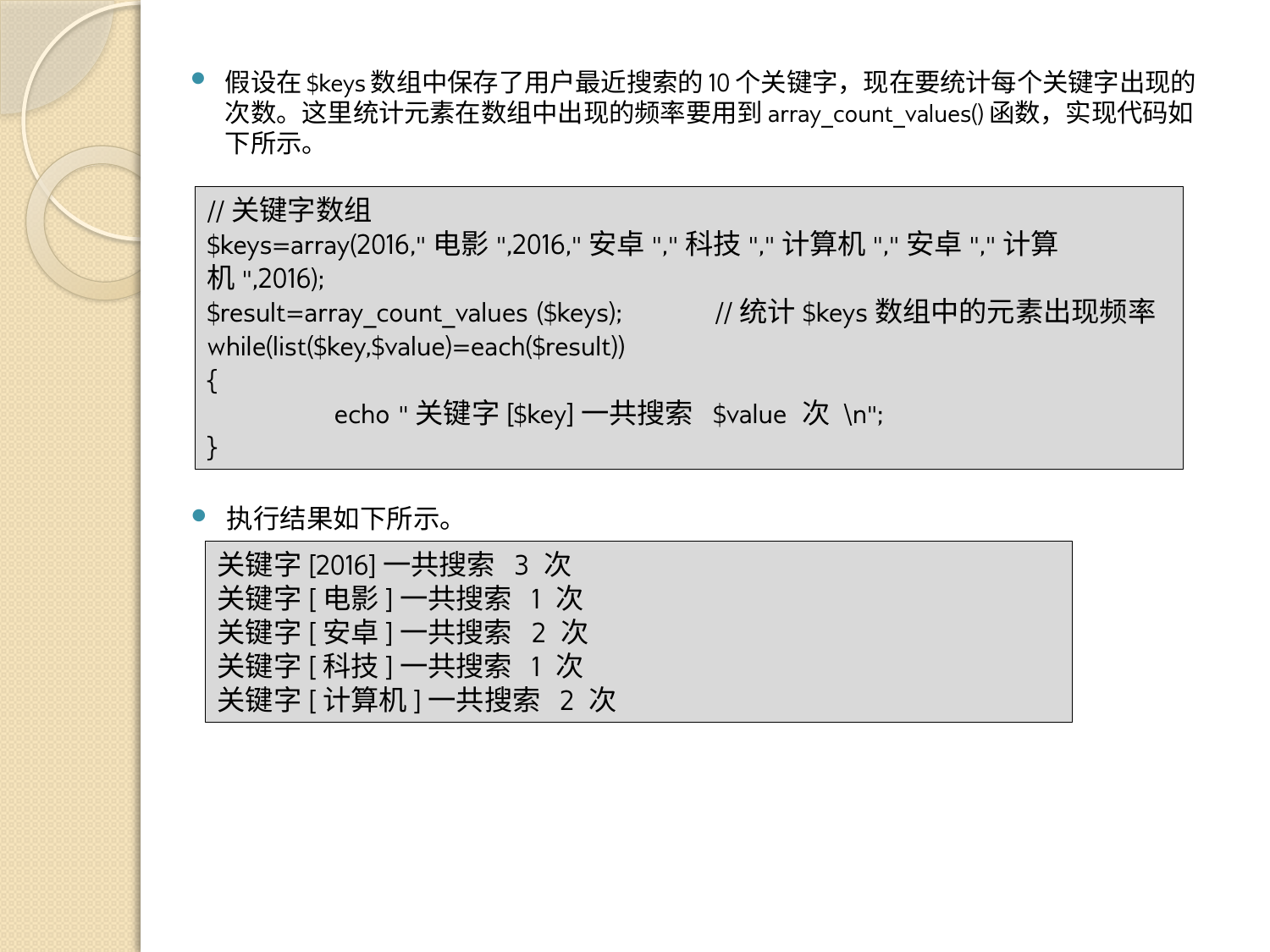

假设在$keys数组中保存了用户最近搜索的10个关键字，现在要统计每个关键字出现的次数。这里统计元素在数组中出现的频率要用到array_count_values()函数，实现代码如下所示。
//关键字数组
$keys=array(2016,"电影",2016,"安卓","科技","计算机","安卓","计算机",2016);
$result=array_count_values ($keys);	//统计$keys数组中的元素出现频率
while(list($key,$value)=each($result))
{
	echo "关键字[$key]一共搜索  $value 次 \n";
}
执行结果如下所示。
关键字[2016]一共搜索  3 次
关键字[电影]一共搜索  1 次
关键字[安卓]一共搜索  2 次
关键字[科技]一共搜索  1 次
关键字[计算机]一共搜索  2 次